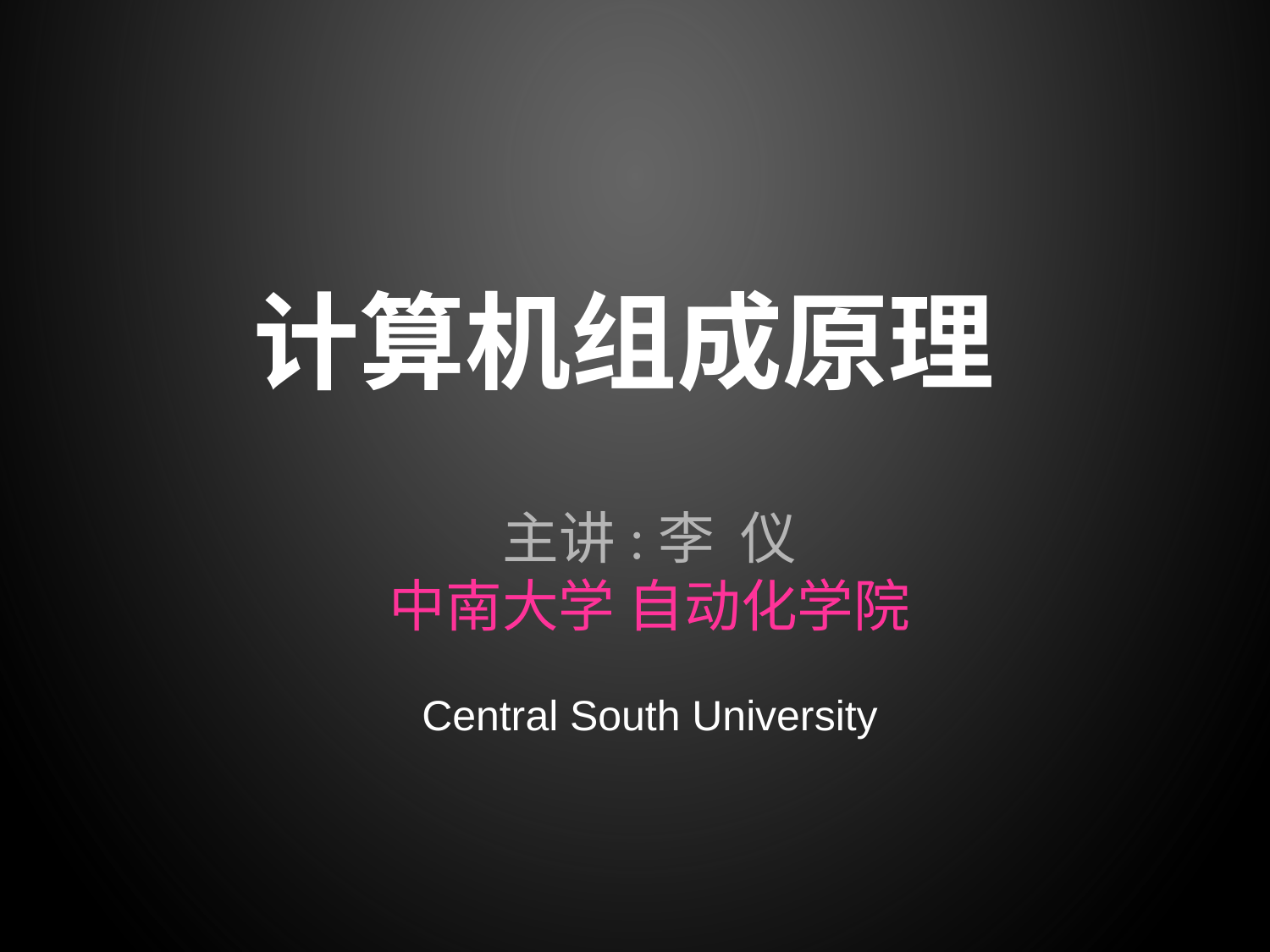

# 计算机组成原理
主讲:李  仪
中南大学 自动化学院

Central South University